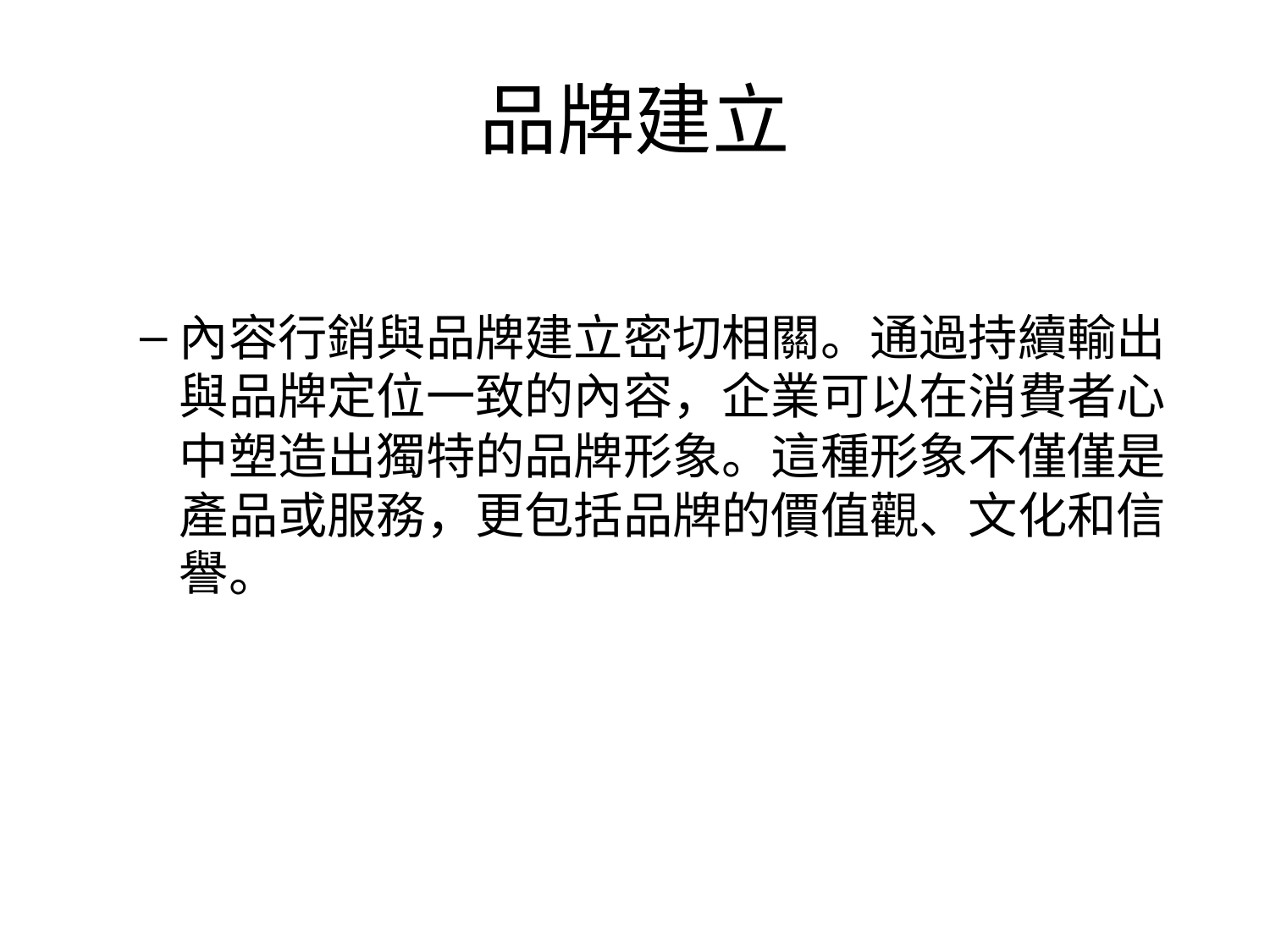

# 品牌建立

內容行銷與品牌建立密切相關。通過持續輸出與品牌定位一致的內容，企業可以在消費者心中塑造出獨特的品牌形象。這種形象不僅僅是產品或服務，更包括品牌的價值觀、文化和信譽。